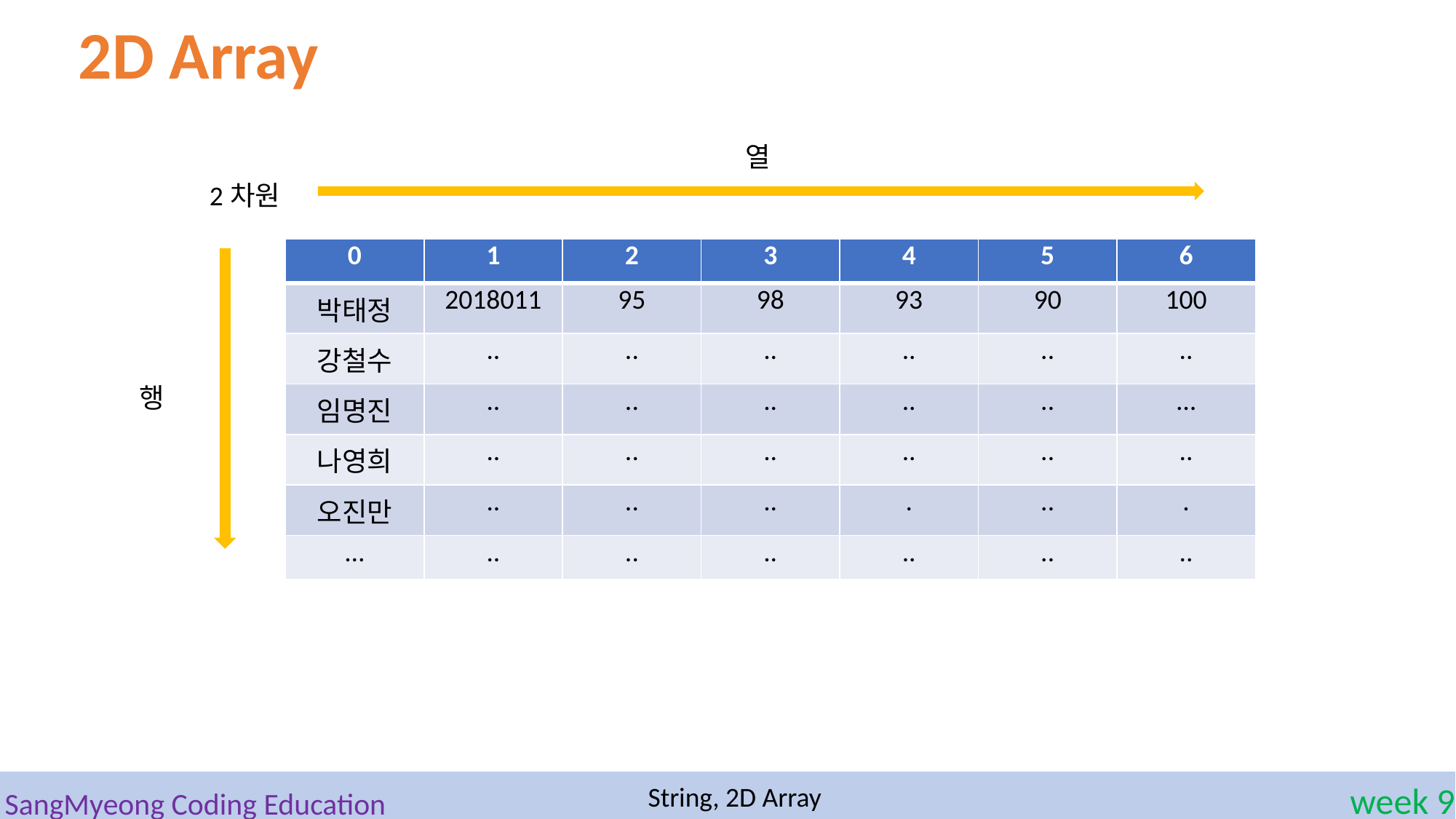

2D Array
열
2차원

| 0 | 1 | 2 | 3 | 4 | 5 | 6 |
| --- | --- | --- | --- | --- | --- | --- |
| 박태정 | 2018011 | 95 | 98 | 93 | 90 | 100 |
| 강철수 | .. | .. | .. | .. | .. | .. |
| 임명진 | .. | .. | .. | .. | .. | … |
| 나영희 | .. | .. | .. | .. | .. | .. |
| 오진만 | .. | .. | .. | . | .. | . |
| … | .. | .. | .. | .. | .. | .. |
행

String, 2D Array
# SangMyeong Coding Education
week 9